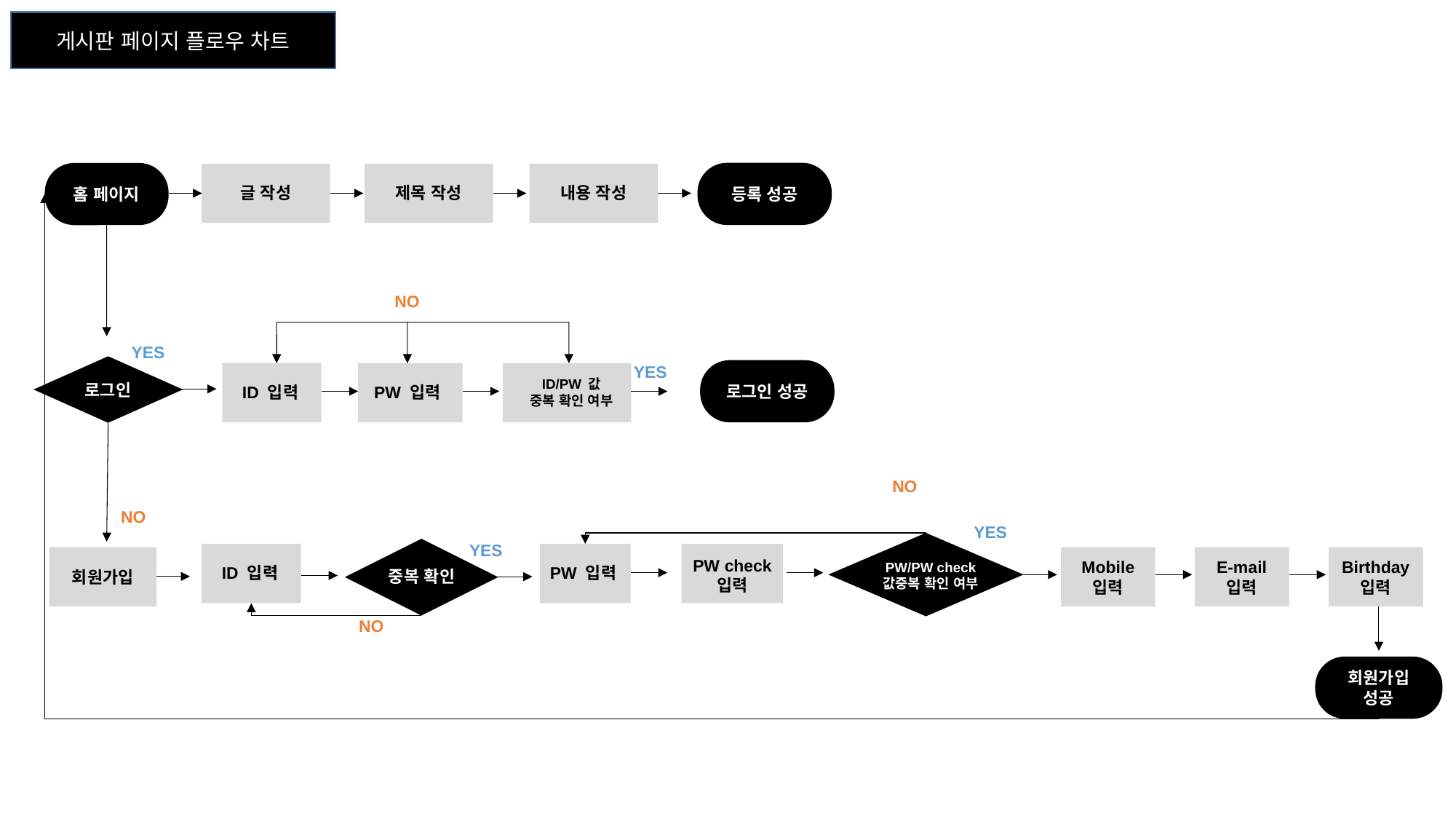

게시판 페이지 플로우 차트
등록 성공
홈 페이지

글 작성
제목 작성
내용 작성
NO
YES
로그인
YES
로그인 성공

ID/PW 값
중복 확인 여부
ID 입력
PW 입력
NO
NO
YES

YES

회원가입
Mobile
입력
E-mail
입력
Birthday
입력
PW check 입력
PW/PW check 값중복 확인 여부
ID 입력
PW 입력
중복 확인
NO
회원가입
성공